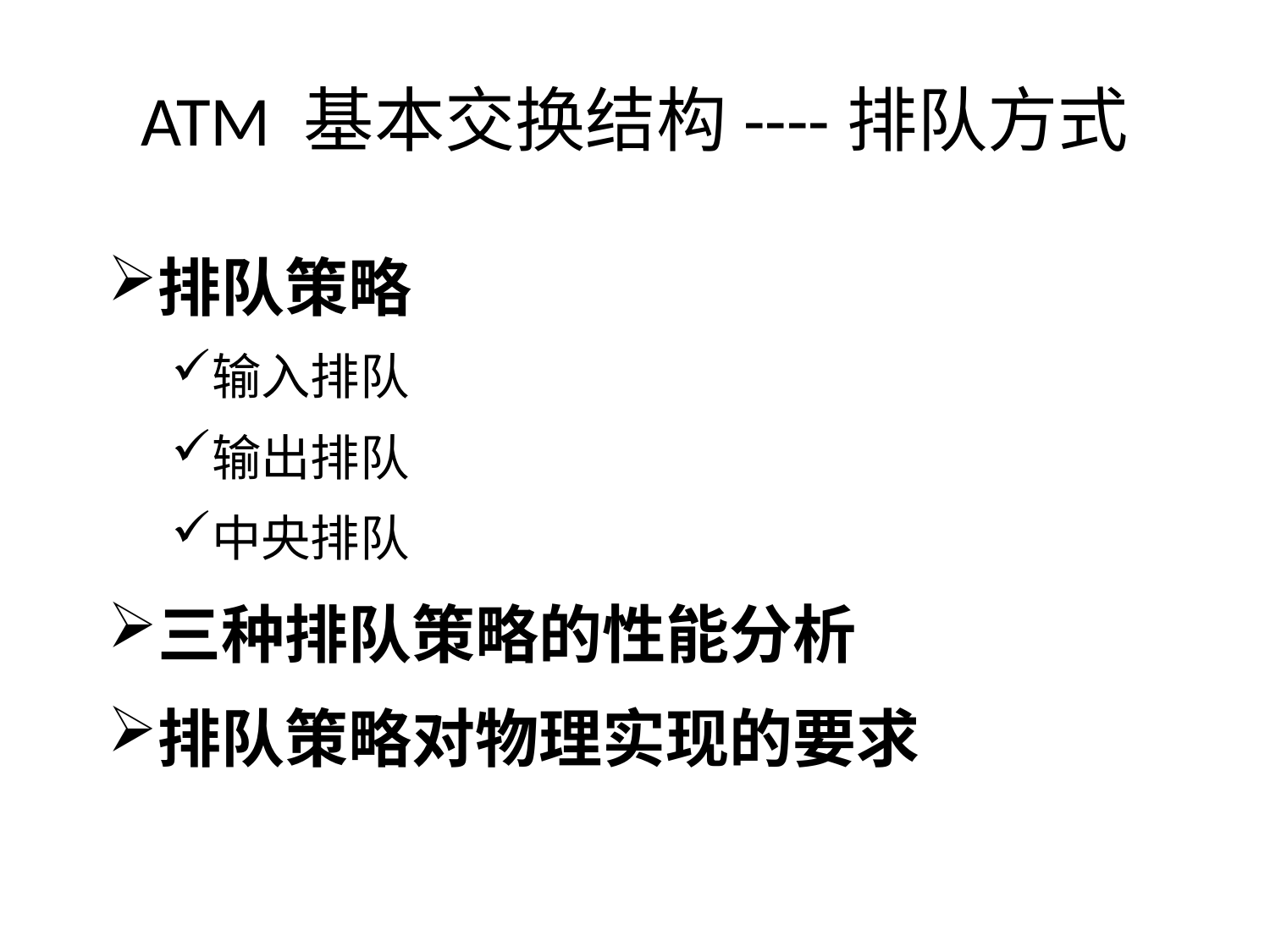

# ATM 基本交换结构----排队方式
排队策略
输入排队
输出排队
中央排队
三种排队策略的性能分析
排队策略对物理实现的要求